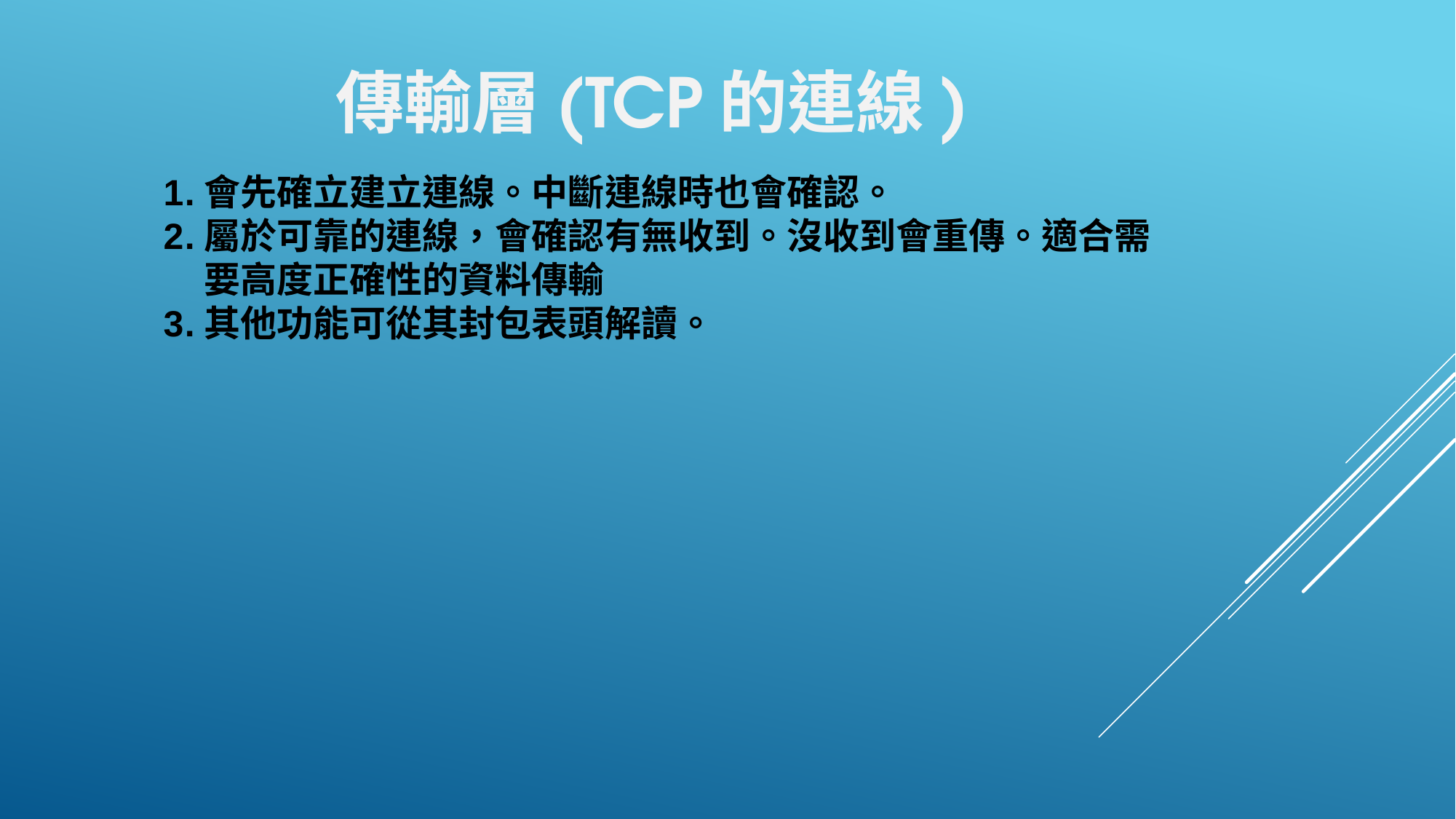

傳輸層(TCP的連線)
會先確立建立連線。中斷連線時也會確認。
屬於可靠的連線，會確認有無收到。沒收到會重傳。適合需要高度正確性的資料傳輸
其他功能可從其封包表頭解讀。

#